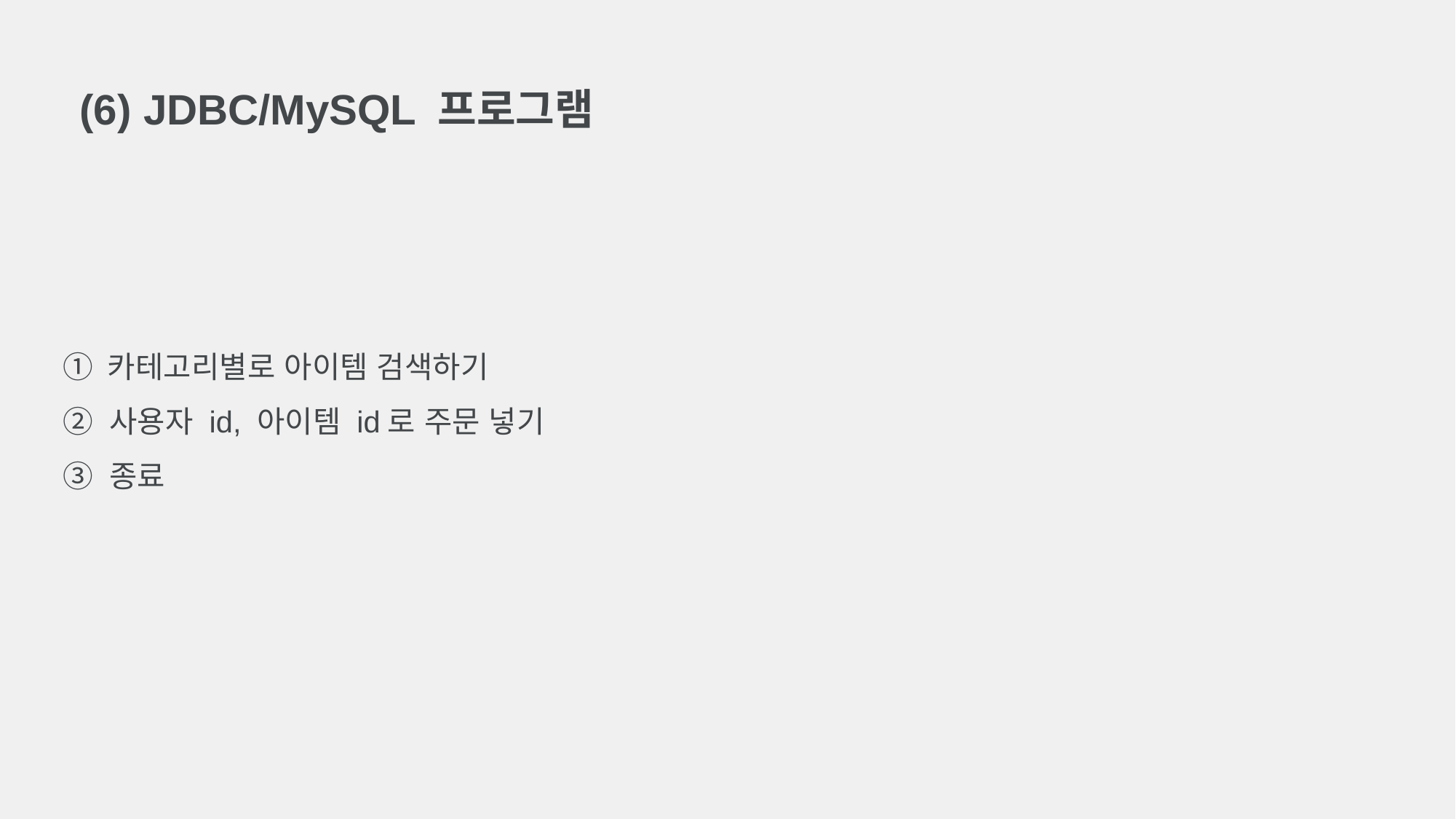

(6) JDBC/MySQL 프로그램
① 카테고리별로 아이템 검색하기
② 사용자 id, 아이템 id로 주문 넣기
③ 종료